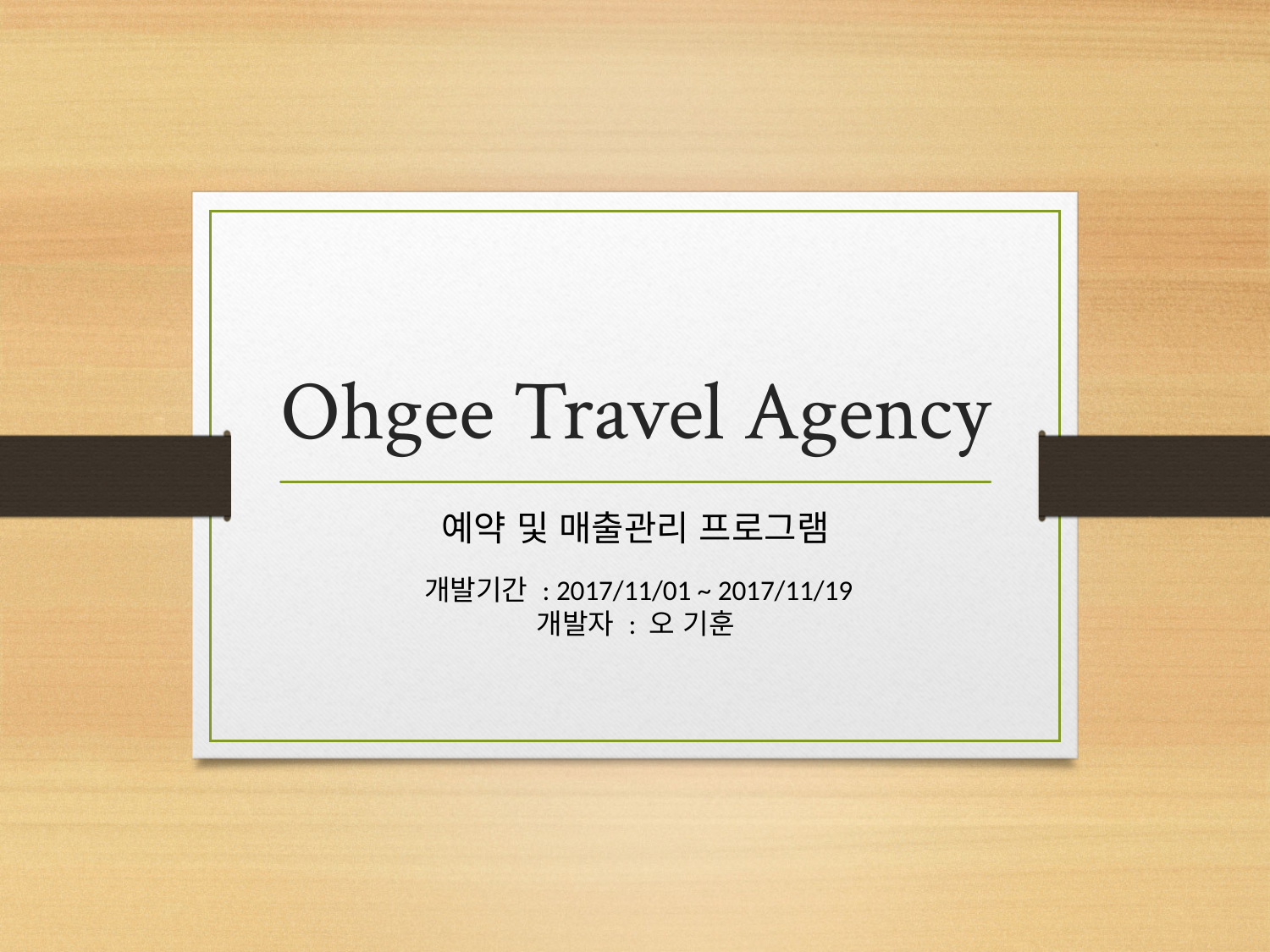

# Ohgee Travel Agency
예약 및 매출관리 프로그램
개발기간 : 2017/11/01 ~ 2017/11/19
개발자 : 오 기훈